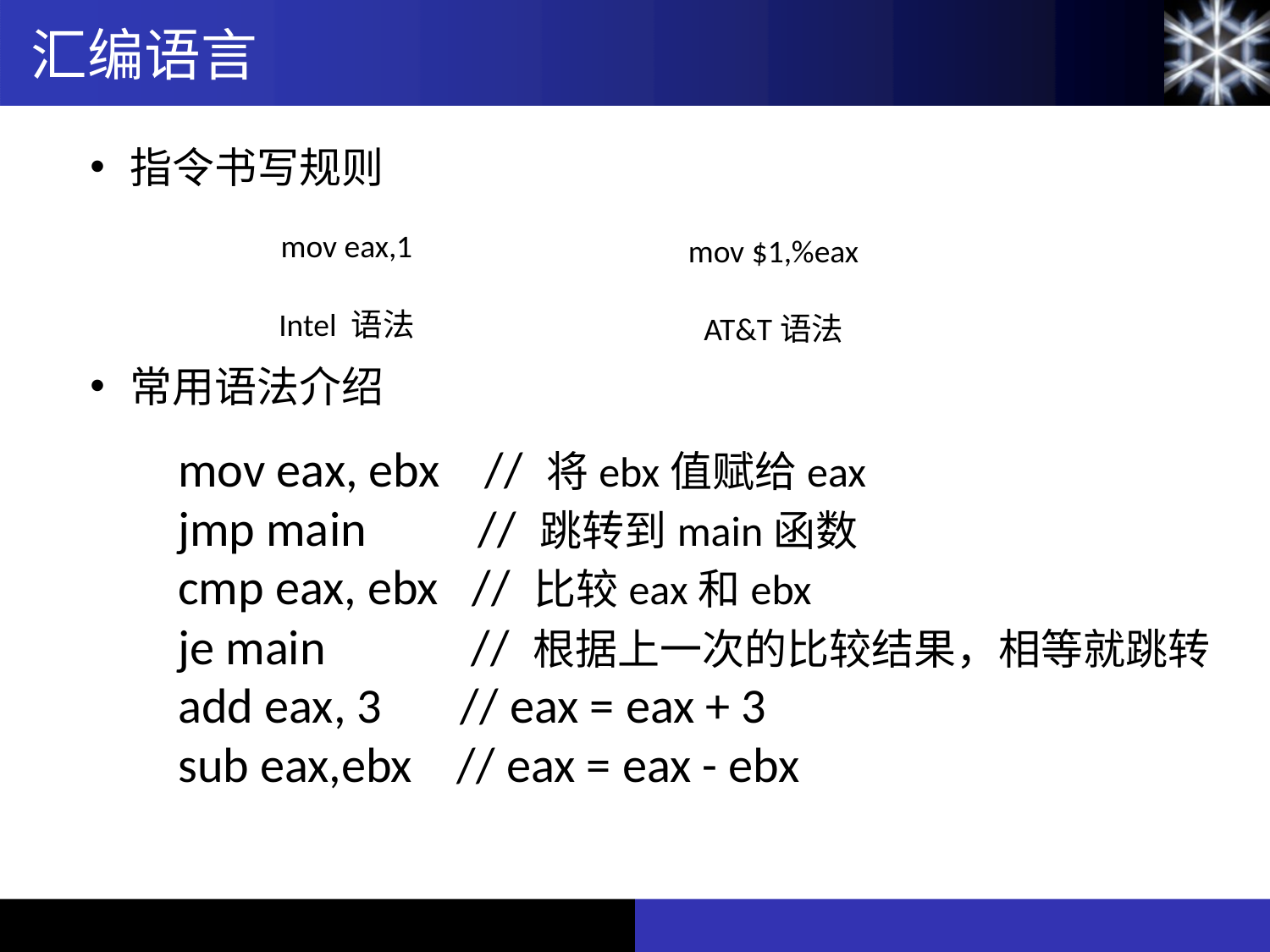

汇编语言
指令书写规则
mov eax,1
mov $1,%eax
Intel 语法
AT&T语法
常用语法介绍
mov eax, ebx    // 将ebx值赋给eax
jmp main          // 跳转到main函数
cmp eax, ebx   // 比较eax和ebx
je main             // 根据上一次的比较结果，相等就跳转
add eax, 3       // eax = eax + 3
sub eax,ebx    // eax = eax - ebx